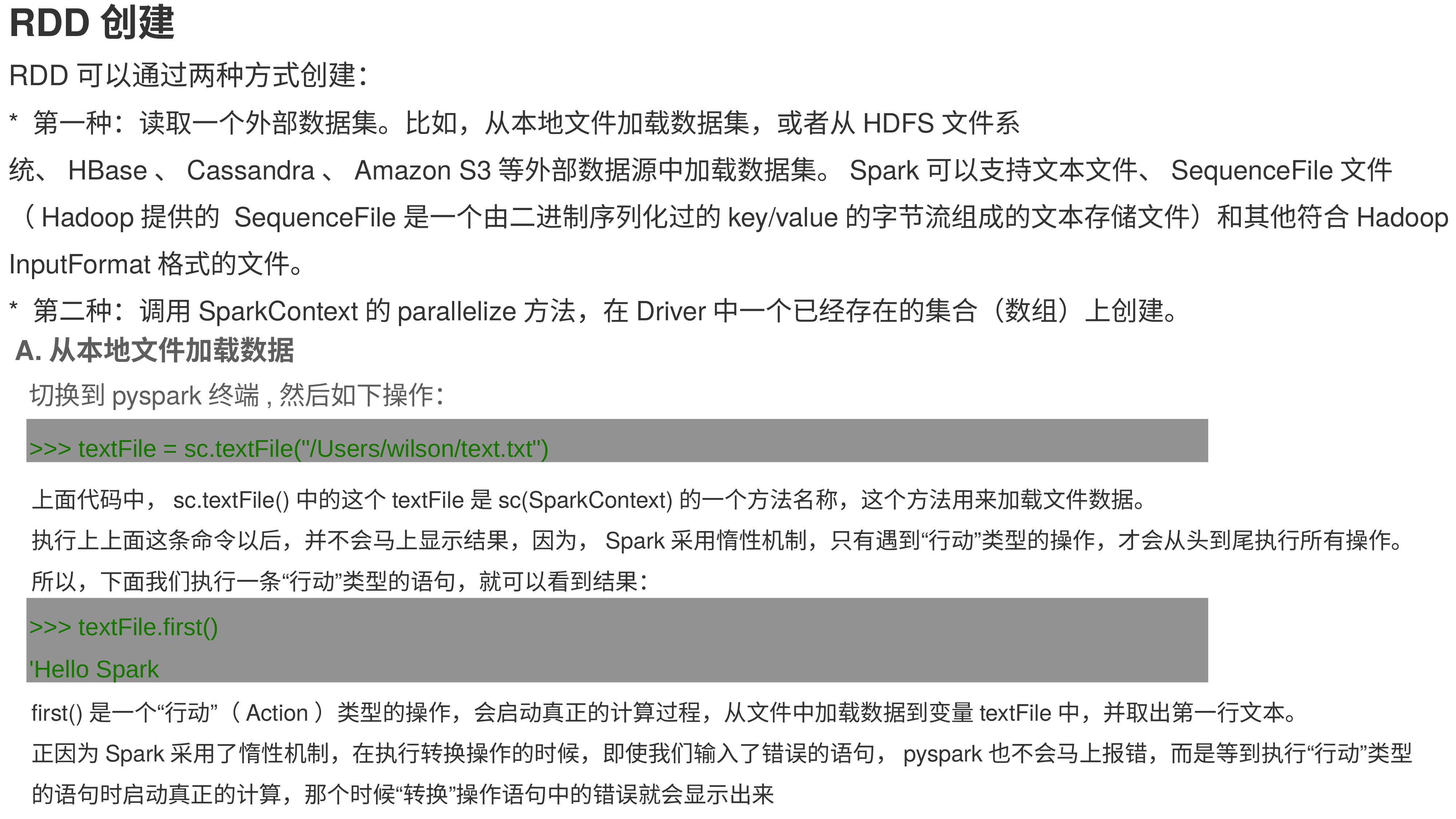

RDD创建
RDD可以通过两种方式创建：
* 第一种：读取一个外部数据集。比如，从本地文件加载数据集，或者从HDFS文件系统、HBase、Cassandra、Amazon S3等外部数据源中加载数据集。Spark可以支持文本文件、SequenceFile文件（Hadoop提供的 SequenceFile是一个由二进制序列化过的key/value的字节流组成的文本存储文件）和其他符合Hadoop InputFormat格式的文件。
* 第二种：调用SparkContext的parallelize方法，在Driver中一个已经存在的集合（数组）上创建。
A.从本地文件加载数据
切换到pyspark终端,然后如下操作：
>>> textFile = sc.textFile("/Users/wilson/text.txt")

上面代码中，sc.textFile()中的这个textFile是sc(SparkContext)的一个方法名称，这个方法用来加载文件数据。
执行上上面这条命令以后，并不会马上显示结果，因为，Spark采用惰性机制，只有遇到“行动”类型的操作，才会从头到尾执行所有操作。所以，下面我们执行一条“行动”类型的语句，就可以看到结果：
>>> textFile.first()
'Hello Spark

first()是一个“行动”（Action）类型的操作，会启动真正的计算过程，从文件中加载数据到变量textFile中，并取出第一行文本。
正因为Spark采用了惰性机制，在执行转换操作的时候，即使我们输入了错误的语句，pyspark也不会马上报错，而是等到执行“行动”类型的语句时启动真正的计算，那个时候“转换”操作语句中的错误就会显示出来